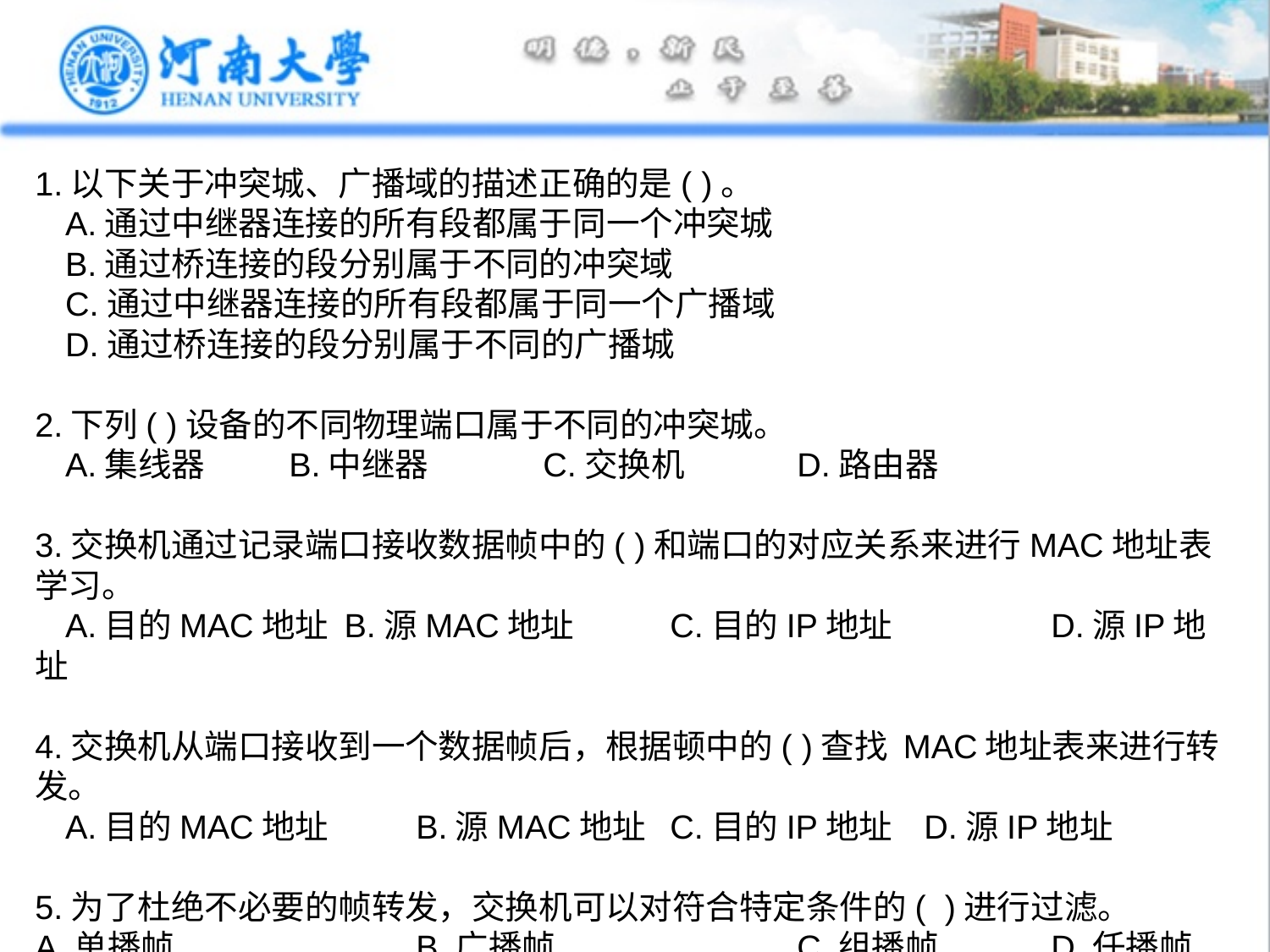

1.以下关于冲突城、广播域的描述正确的是( )。
   A.通过中继器连接的所有段都属于同一个冲突城
   B.通过桥连接的段分别属于不同的冲突域
   C.通过中继器连接的所有段都属于同一个广播域
   D.通过桥连接的段分别属于不同的广播城
2.下列( )设备的不同物理端口属于不同的冲突城。
   A.集线器	B.中继器   	C.交换机   	D.路由器
3.交换机通过记录端口接收数据帧中的( )和端口的对应关系来进行MAC地址表学习。
   A.目的MAC地址 B.源MAC地址 	C.目的IP地址       	D.源IP地址
4.交换机从端口接收到一个数据帧后，根据顿中的( )查找 MAC地址表来进行转发。
   A.目的MAC地址	B.源MAC地址	C.目的IP地址	D.源IP地址
5.为了杜绝不必要的帧转发，交换机可以对符合特定条件的(  )进行过滤。
A.单播帧		B.广播帧		C.组播帧	D.任播帧